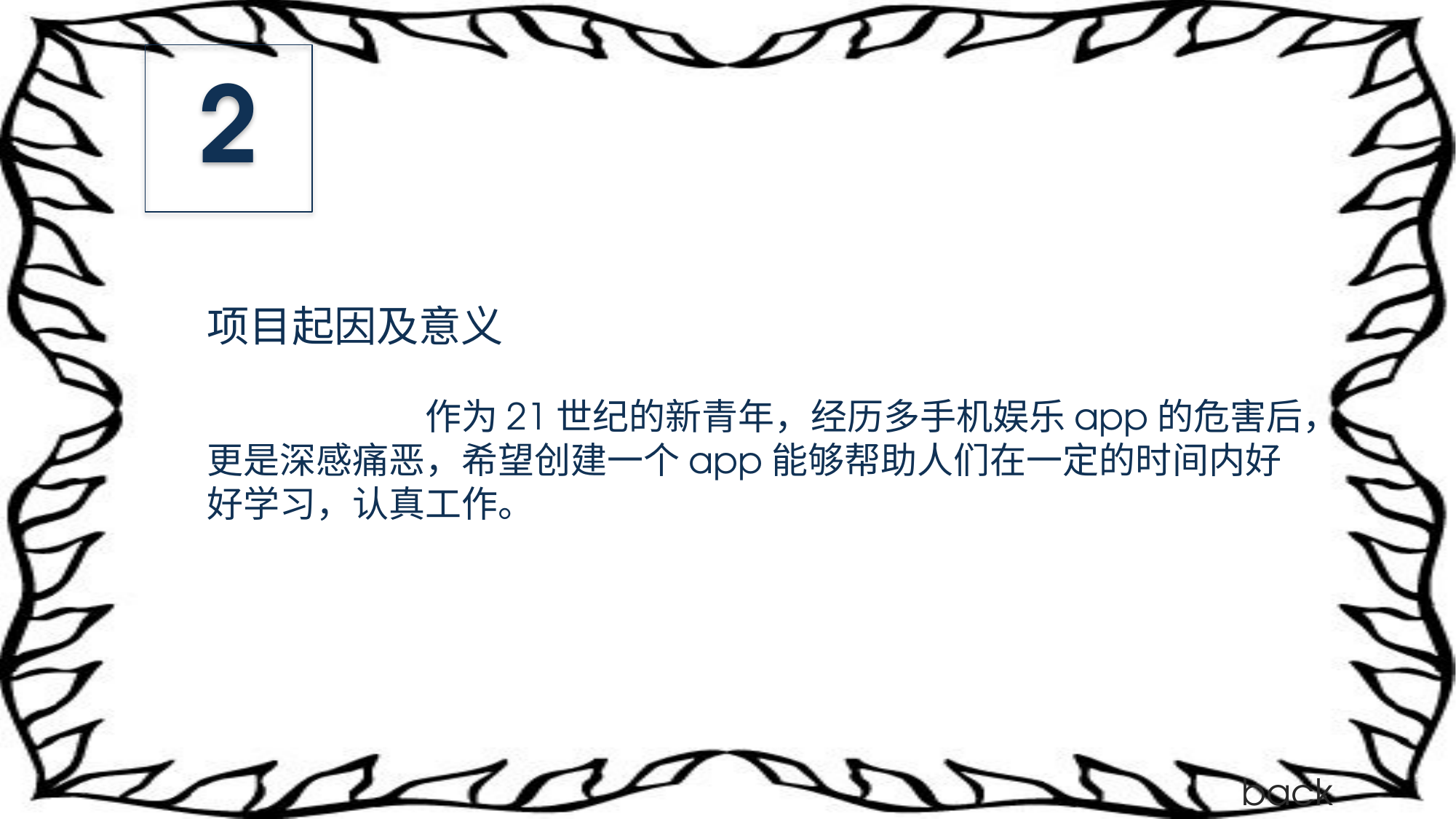

2
项目起因及意义

		作为21世纪的新青年，经历多手机娱乐app的危害后，更是深感痛恶，希望创建一个app能够帮助人们在一定的时间内好好学习，认真工作。

back